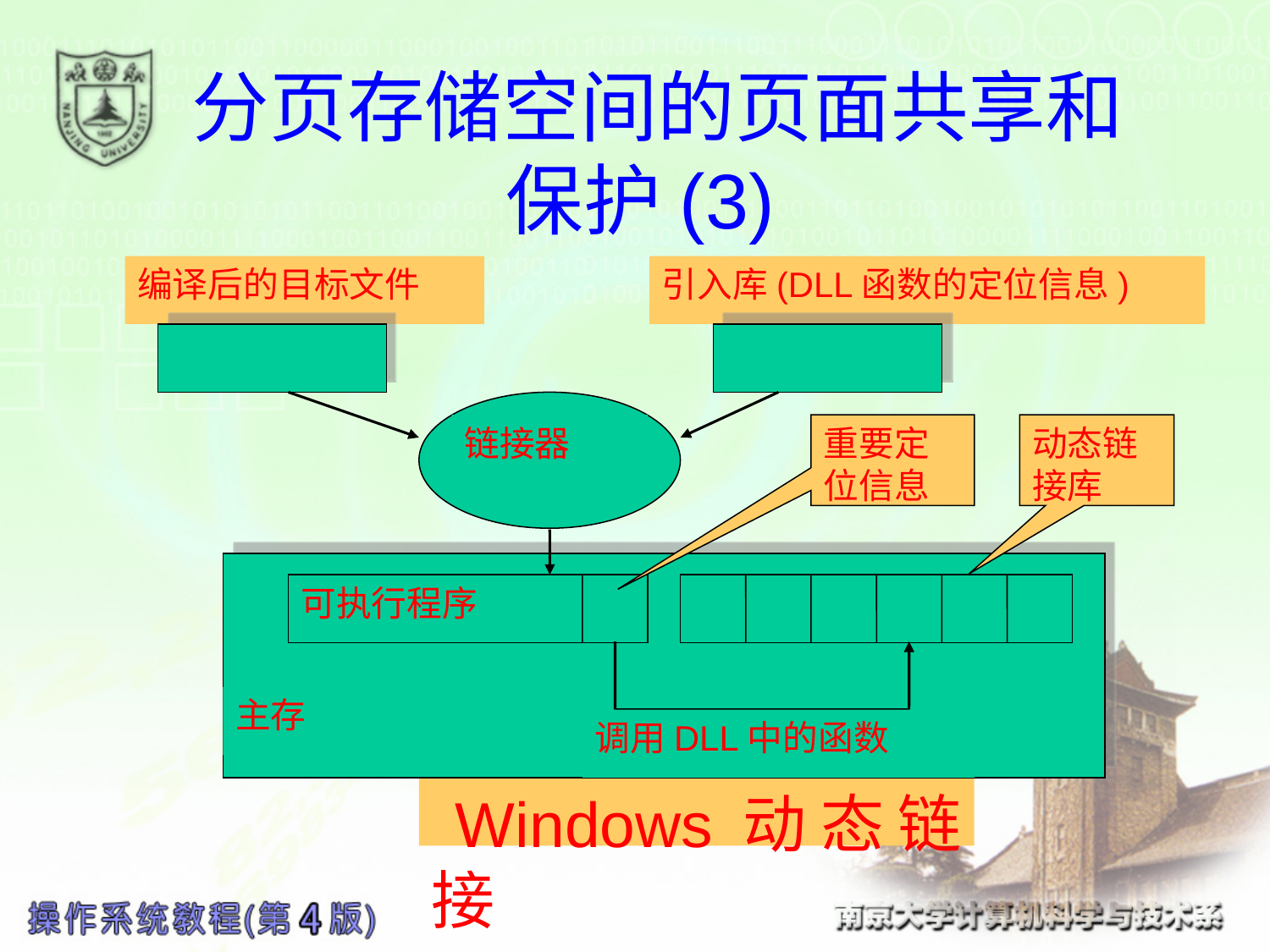

# 分页存储空间的页面共享和保护(3)
编译后的目标文件

引入库(DLL函数的定位信息)

链接器

重要定位信息

动态链接库

可执行程序

主存

调用DLL中的函数

 Windows动态链接